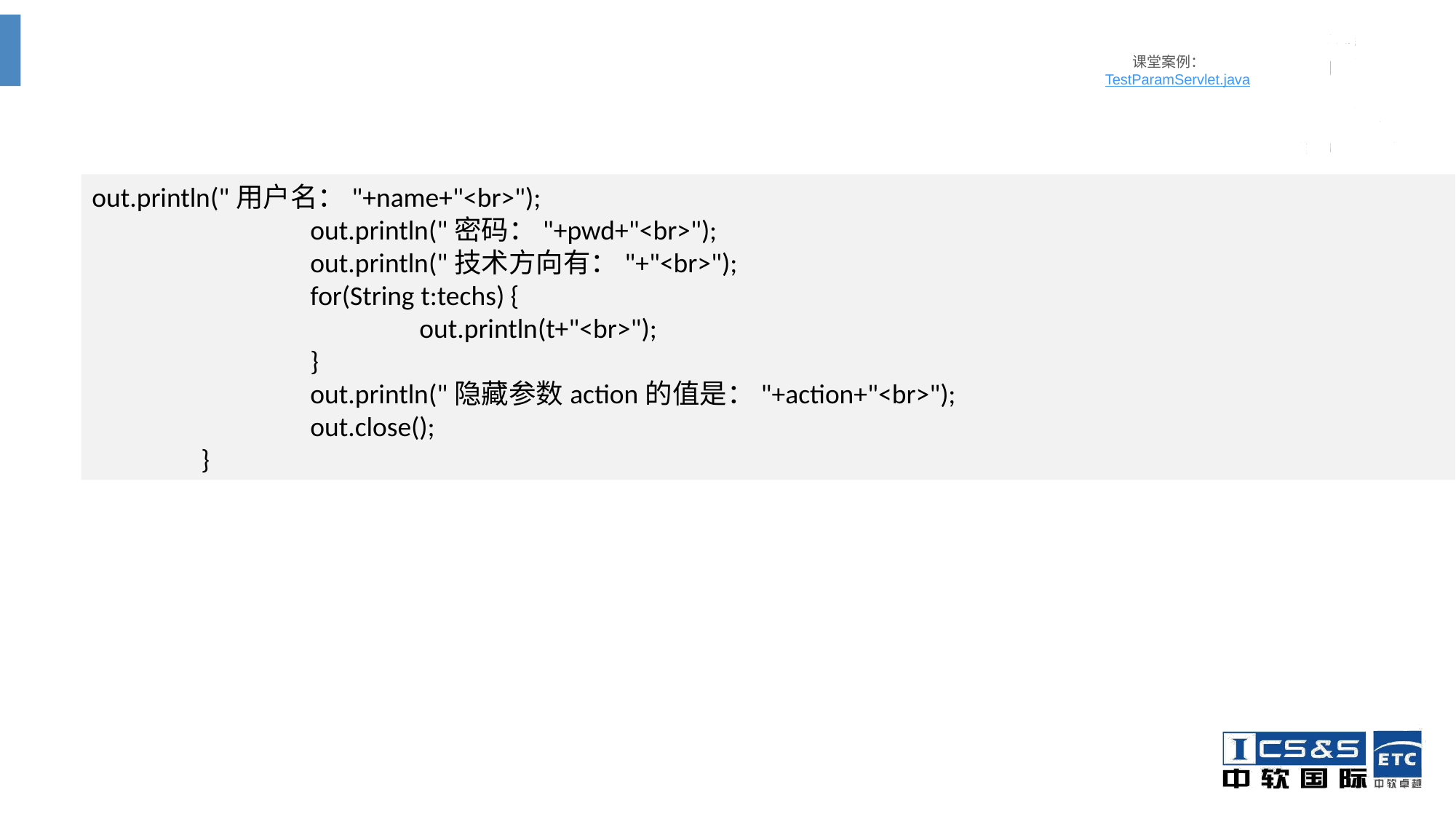

# 课堂案例： TestParamServlet.java
out.println("用户名："+name+"<br>");
		out.println("密码："+pwd+"<br>");
		out.println("技术方向有："+"<br>");
		for(String t:techs) {
			out.println(t+"<br>");
		}
		out.println("隐藏参数action的值是："+action+"<br>");
		out.close();
	}